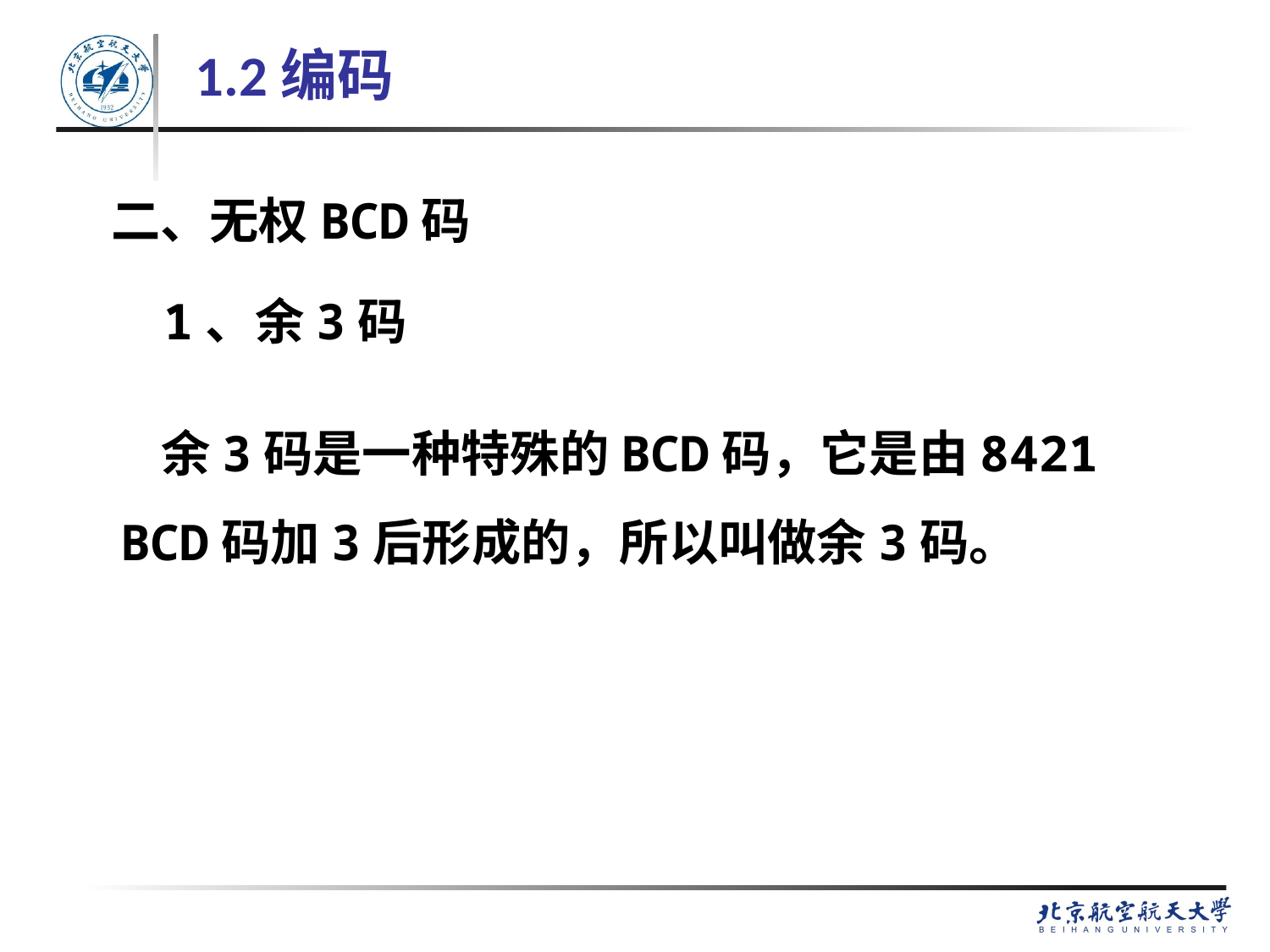

1.2编码
二、无权BCD码
1、余3码
    余3码是一种特殊的BCD码，它是由8421 BCD码加3后形成的，所以叫做余3码。
47